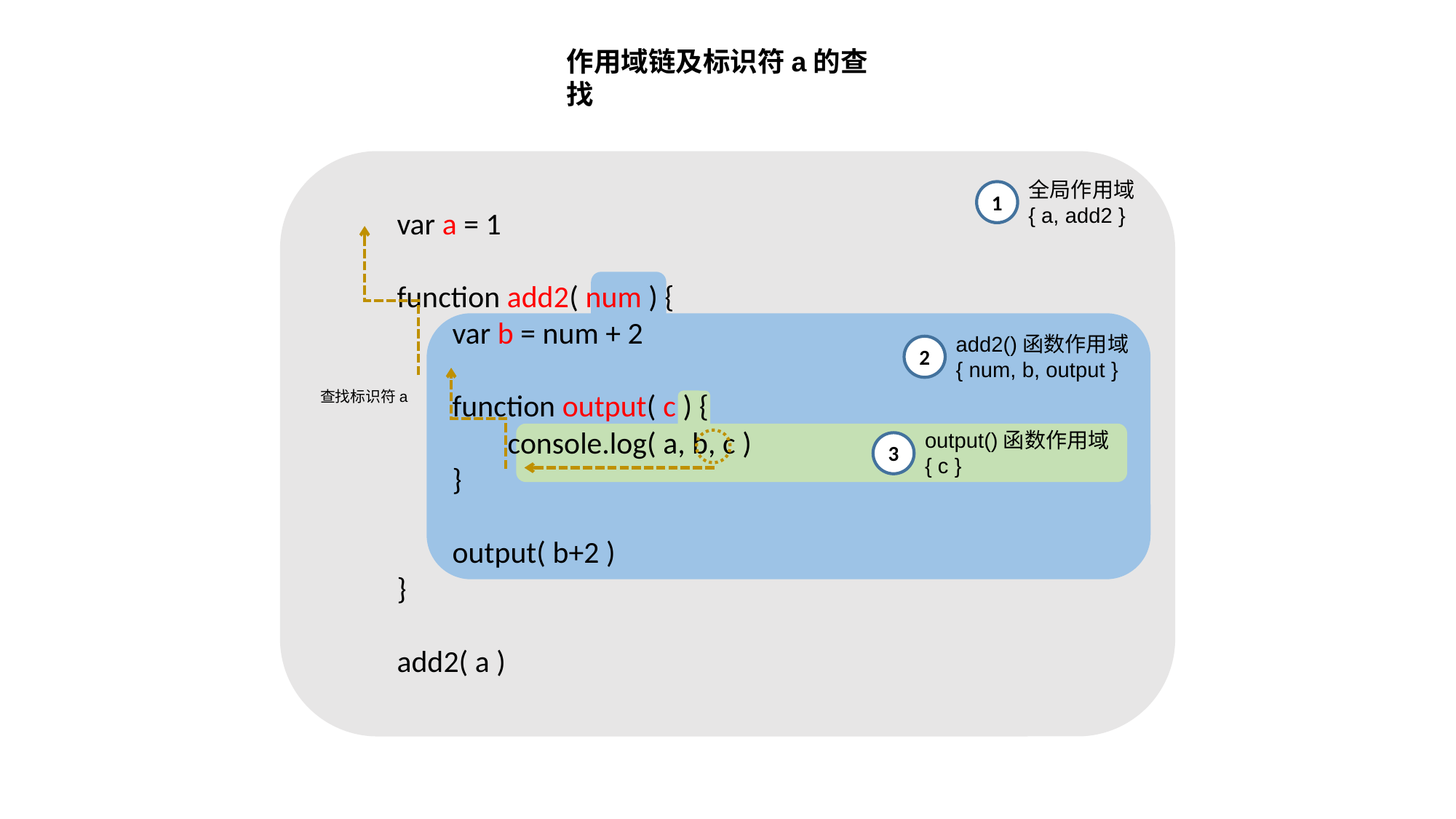

作用域链及标识符a的查找

全局作用域
{ a, add2 }

1
var a = 1

function add2( num ) {
        var b = num + 2

        function output( c ) {
                console.log( a, b, c )
        }

        output( b+2 )
}

add2( a )

add2()函数作用域
{ num, b, output }

2
查找标识符a

output()函数作用域
{ c }

3